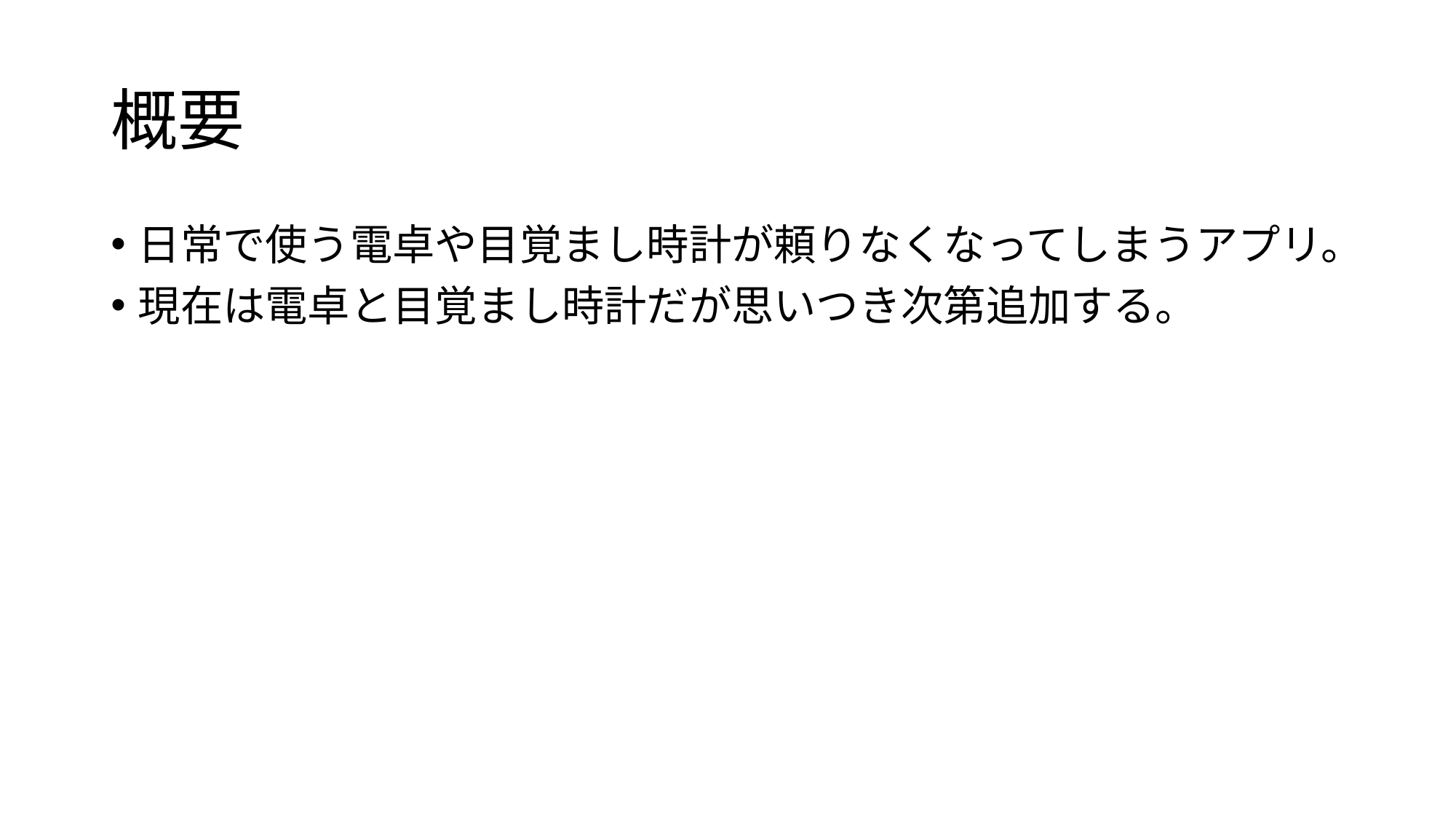

# 概要
日常で使う電卓や目覚まし時計が頼りなくなってしまうアプリ。
現在は電卓と目覚まし時計だが思いつき次第追加する。